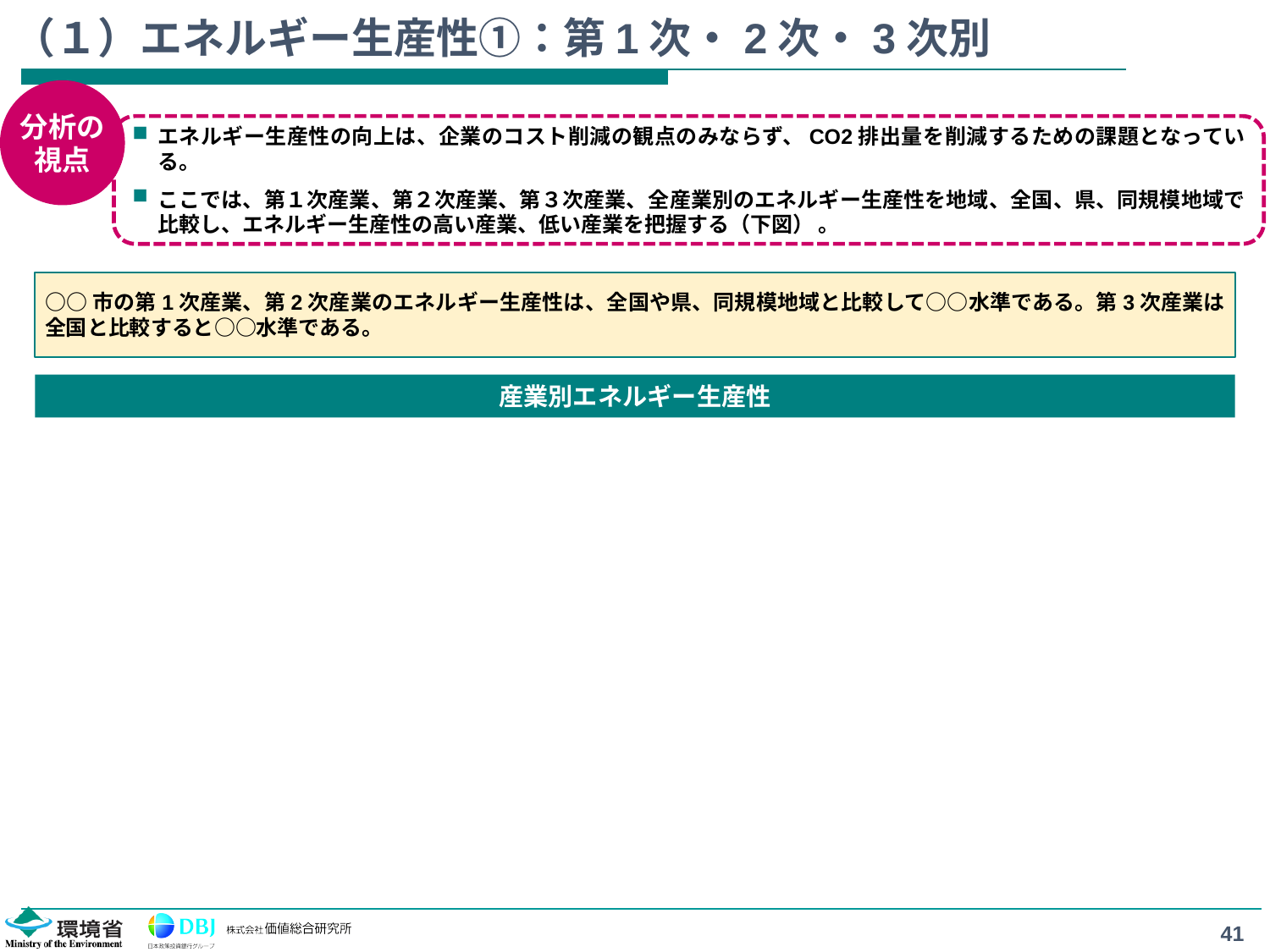

# （１）エネルギー生産性①：第1次・2次・3次別
分析の
視点
エネルギー生産性の向上は、企業のコスト削減の観点のみならず、CO2排出量を削減するための課題となっている。
ここでは、第１次産業、第２次産業、第３次産業、全産業別のエネルギー生産性を地域、全国、県、同規模地域で比較し、エネルギー生産性の高い産業、低い産業を把握する（下図） 。
○○市の第1次産業、第2次産業のエネルギー生産性は、全国や県、同規模地域と比較して○○水準である。第3次産業は全国と比較すると○○水準である。
産業別エネルギー生産性
41